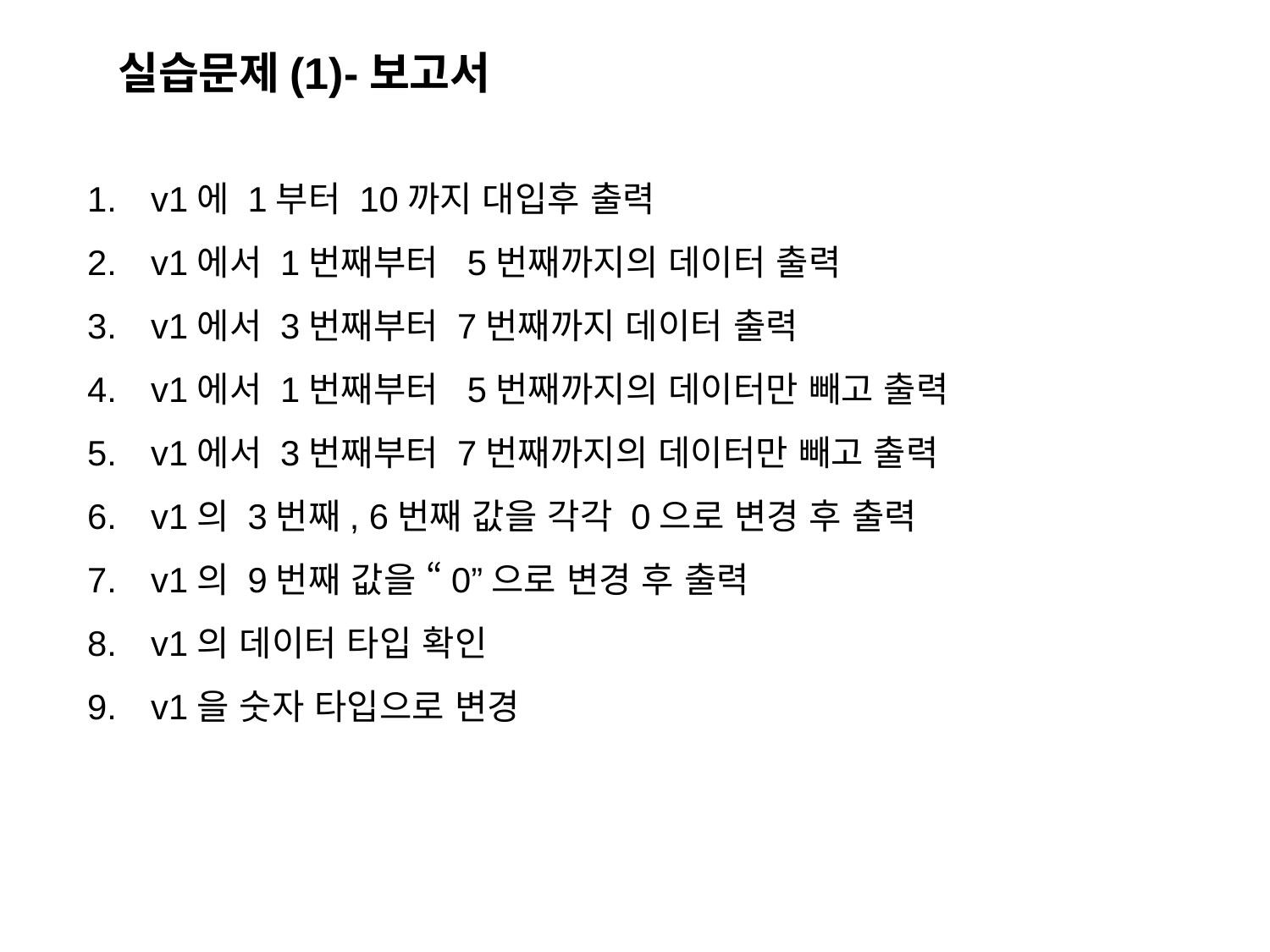

실습문제(1)-보고서
v1에 1부터 10까지 대입후 출력
v1에서 1번째부터  5번째까지의 데이터 출력
v1에서 3번째부터 7번째까지 데이터 출력
v1에서 1번째부터  5번째까지의 데이터만 빼고 출력
v1에서 3번째부터 7번째까지의 데이터만 빼고 출력
v1의 3번째, 6번째 값을 각각 0으로 변경 후 출력
v1의 9번째 값을 “0”으로 변경 후 출력
v1의 데이터 타입 확인
v1을 숫자 타입으로 변경